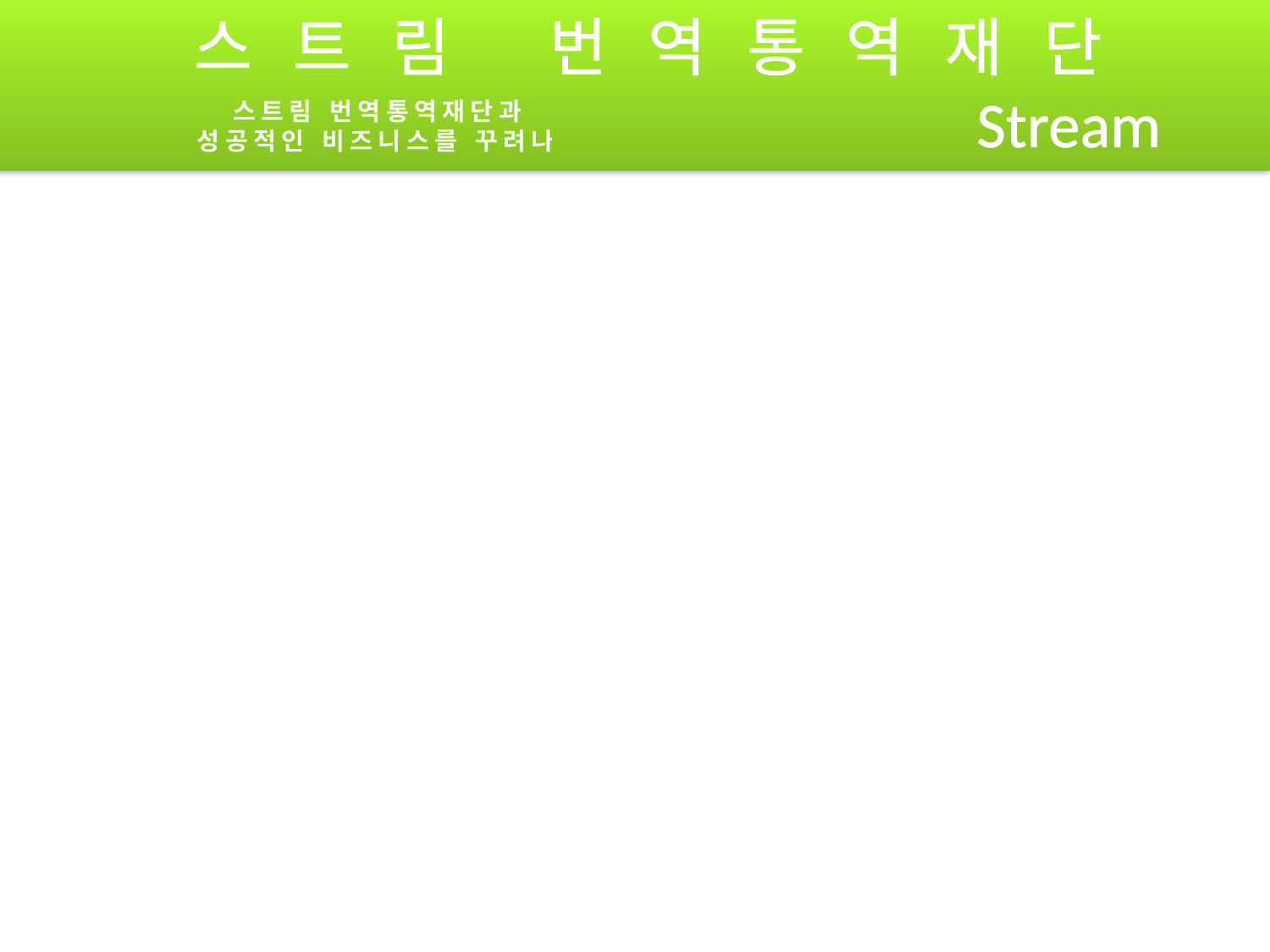

스트림 번역통역재단

Stream
스트림 번역통역재단과 함께
성공적인 비즈니스를 꾸려나가세요